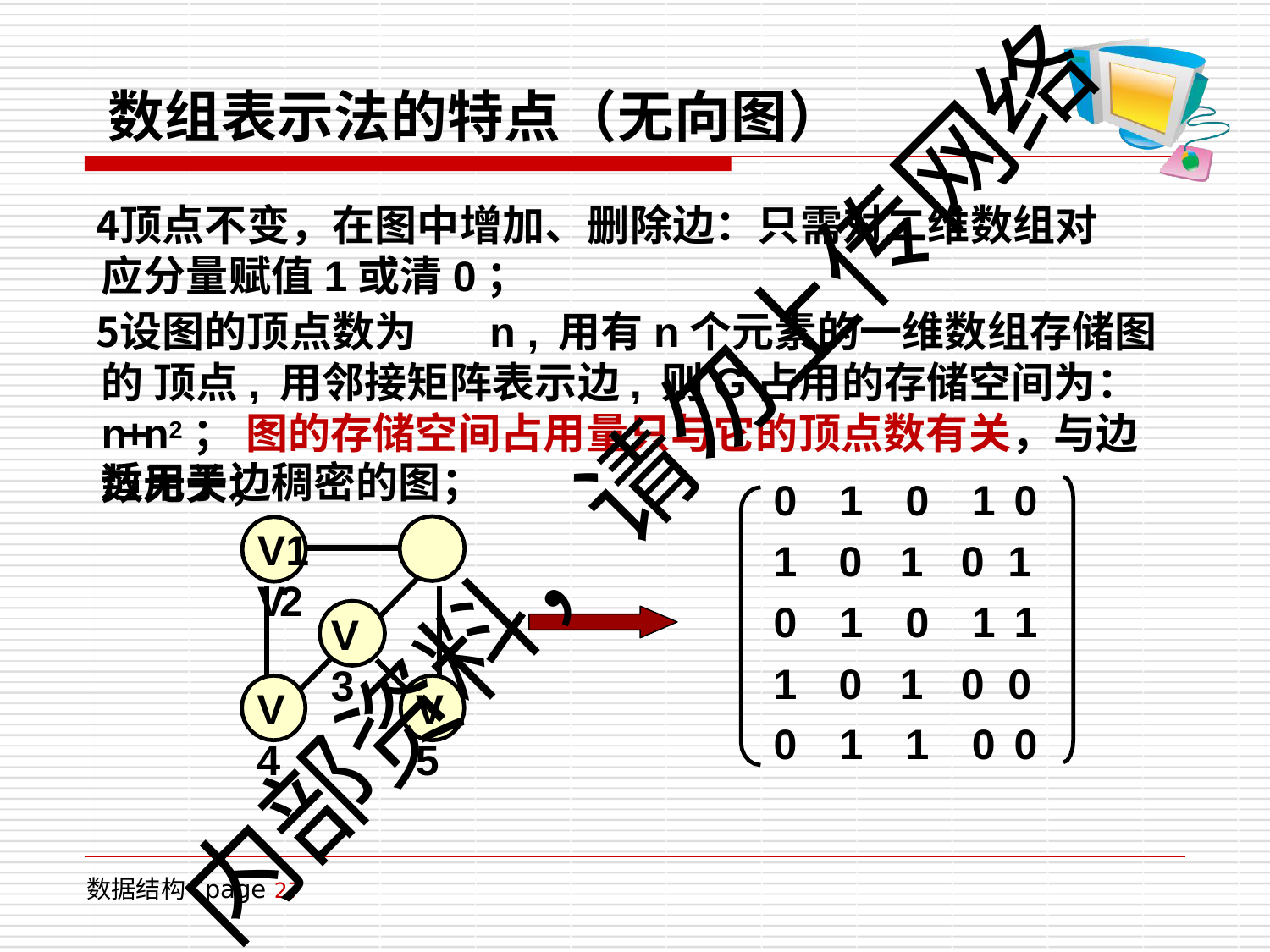

# 数组表示法的特点（无向图）

顶点不变，在图中增加、删除边：只需对二维数组对 应分量赋值1或清0；
设图的顶点数为	n ,用有n个元素的一维数组存储图的 顶点,用邻接矩阵表示边,则G占用的存储空间为：n+n2；  图的存储空间占用量只与它的顶点数有关，与边数无关；
内部资料，请勿上传网络
适用于边稠密的图；
0  1  0  1 0
1	0  1  0 1
0  1  0  1 1
1	0  1  0 0
0  1  1  0 0

V1	V2

V3

V4
V5

数据结构 page 27